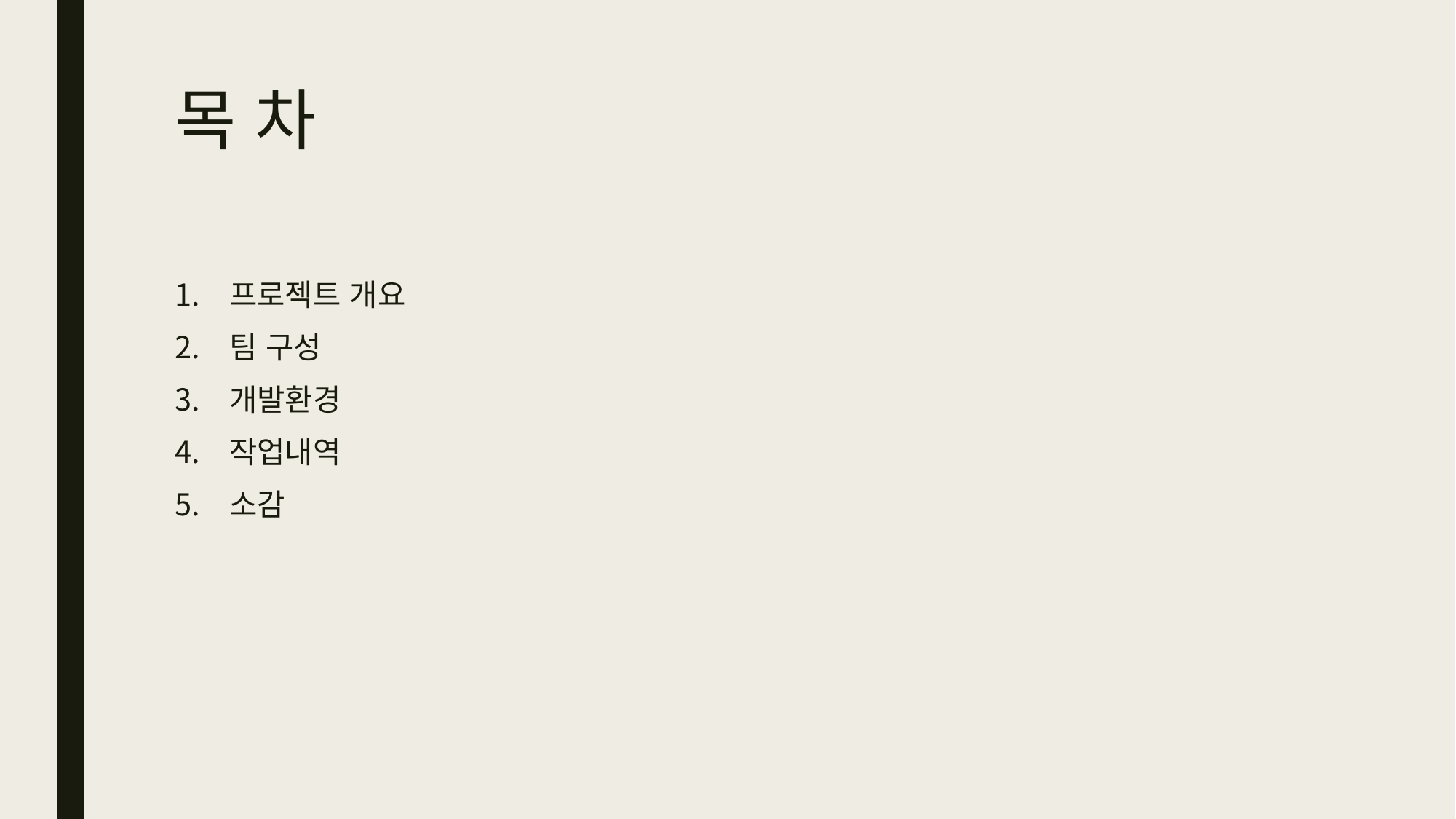

# 목 차
프로젝트 개요
팀 구성
개발환경
작업내역
소감